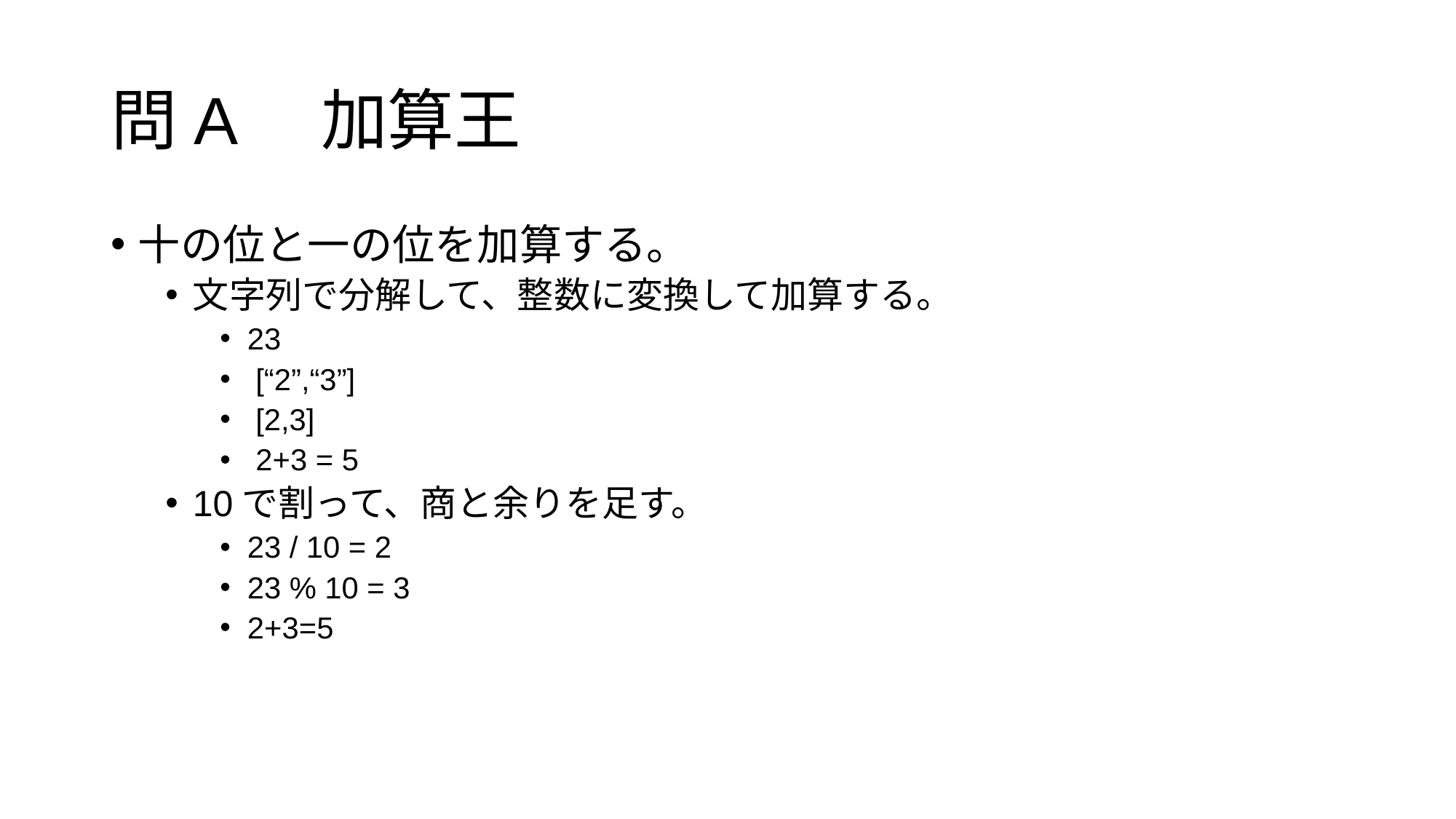

# 問A　加算王
十の位と一の位を加算する。
文字列で分解して、整数に変換して加算する。
23
 [“2”,“3”]
 [2,3]
 2+3 = 5
10で割って、商と余りを足す。
23 / 10 = 2
23 % 10 = 3
2+3=5